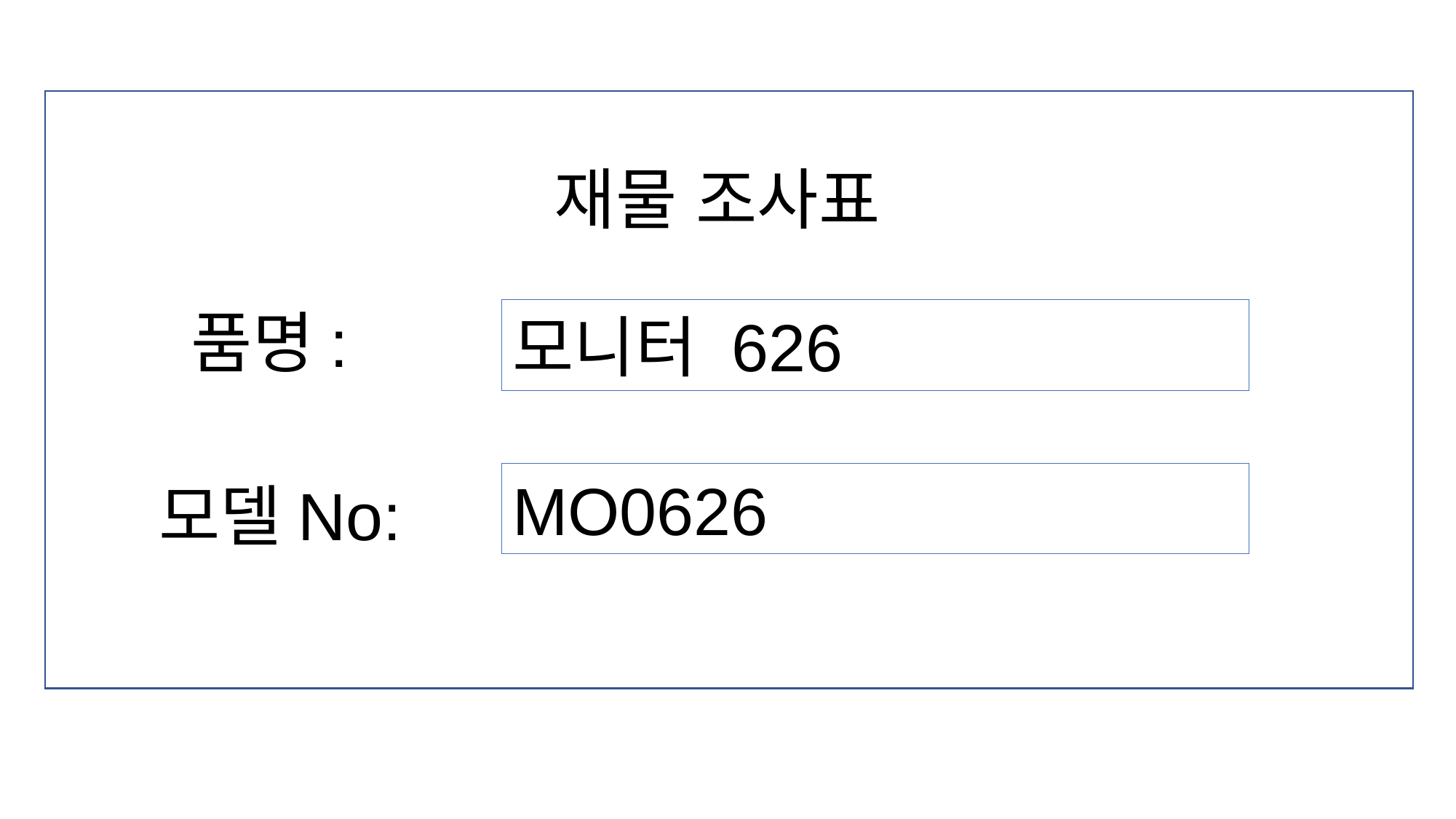

재물 조사표
품명:
모니터 626
MO0626
모델No: